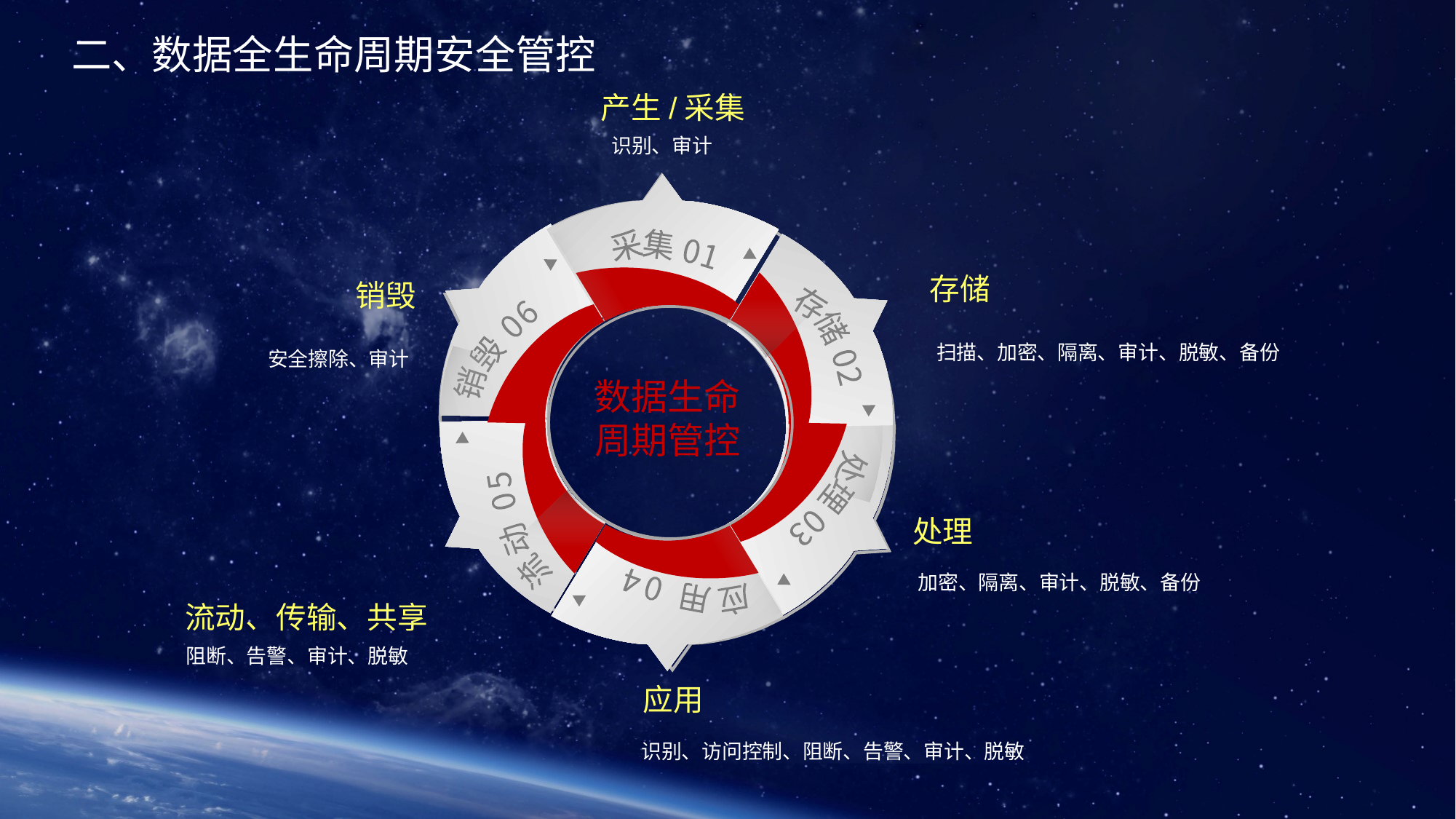

二、数据全生命周期安全管控
产生/采集
识别、审计

采集 01

 销毁 06

存储 02

  流动 05

处理 03

   应用 04

数据生命周期管控
存储
扫描、加密、隔离、审计、脱敏、备份
销毁
安全擦除、审计
处理
加密、隔离、审计、脱敏、备份
流动、传输、共享
阻断、告警、审计、脱敏
应用
识别、访问控制、阻断、告警、审计、脱敏